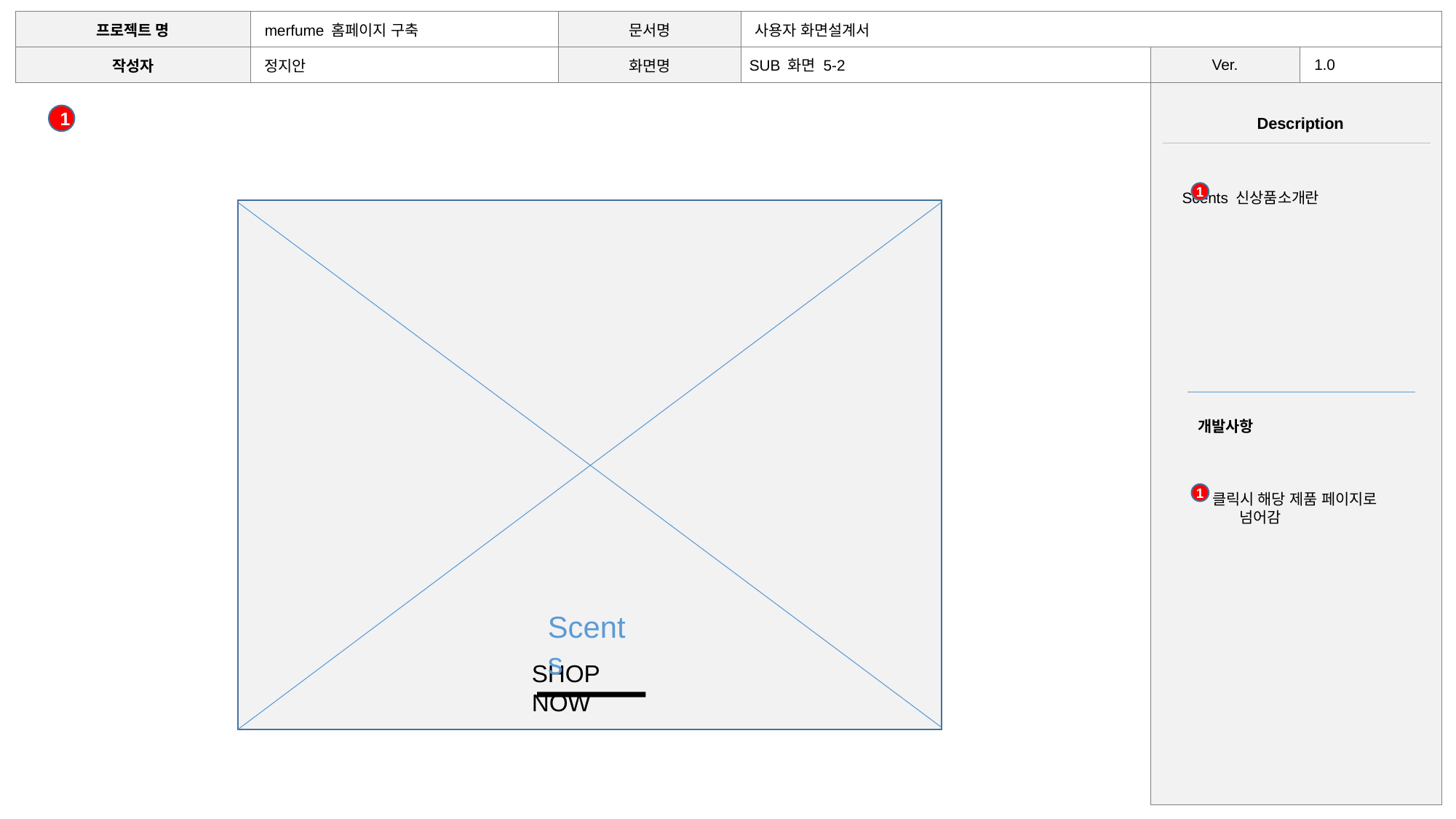

SUB 화면 5-2
1
1
Scents 신상품소개란

개발사항
1
클릭시 해당 제품 페이지로 넘어감
Scents

SHOP NOW